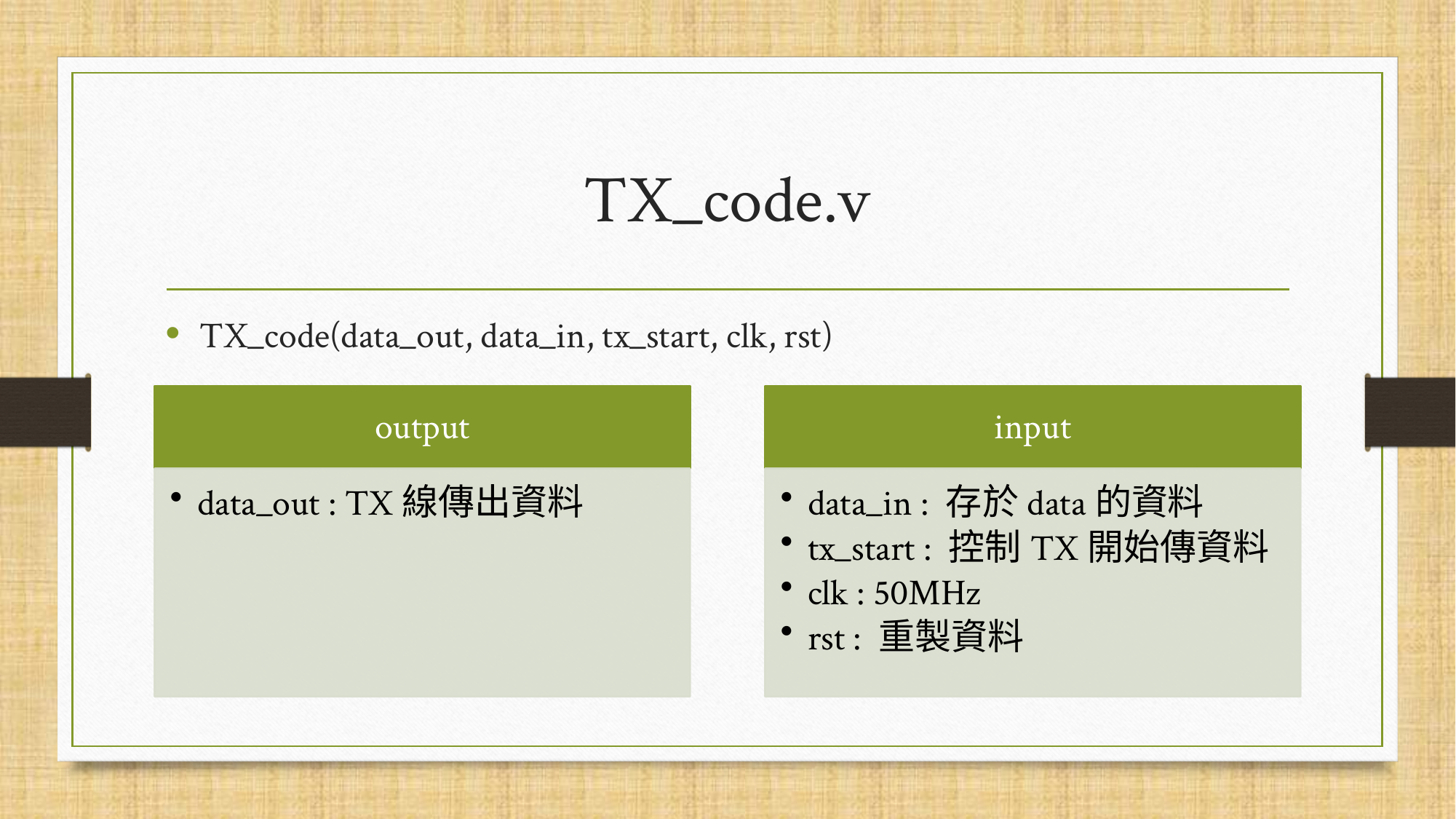

# TX_code.v
TX_code(data_out, data_in, tx_start, clk, rst)
output
data_out : TX線傳出資料
input
data_in : 存於data的資料
tx_start : 控制TX開始傳資料
clk : 50MHz
rst : 重製資料